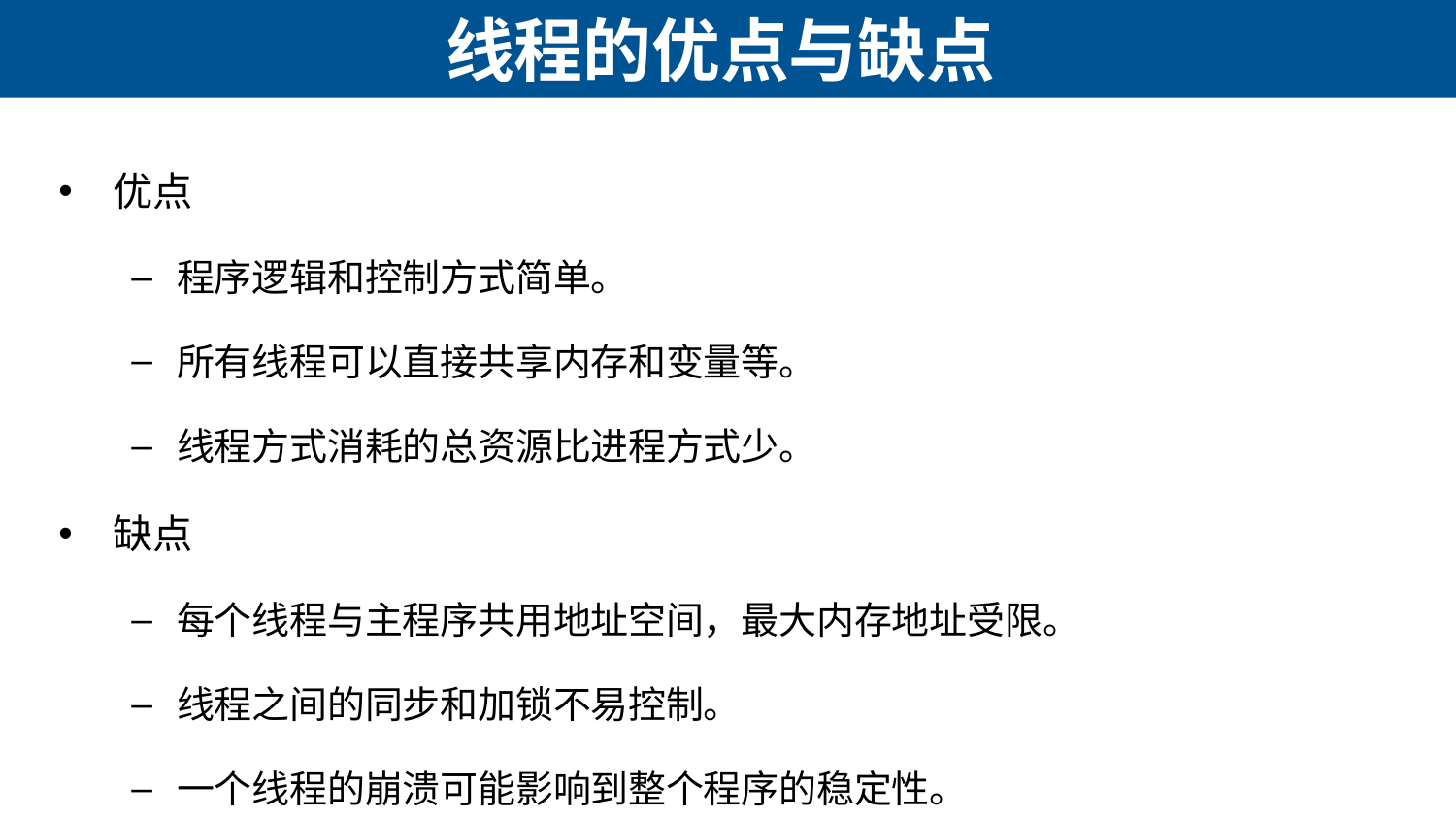

# 线程的优点与缺点
优点
程序逻辑和控制方式简单。
所有线程可以直接共享内存和变量等。
线程方式消耗的总资源比进程方式少。
缺点
每个线程与主程序共用地址空间，最大内存地址受限。
线程之间的同步和加锁不易控制。
一个线程的崩溃可能影响到整个程序的稳定性。